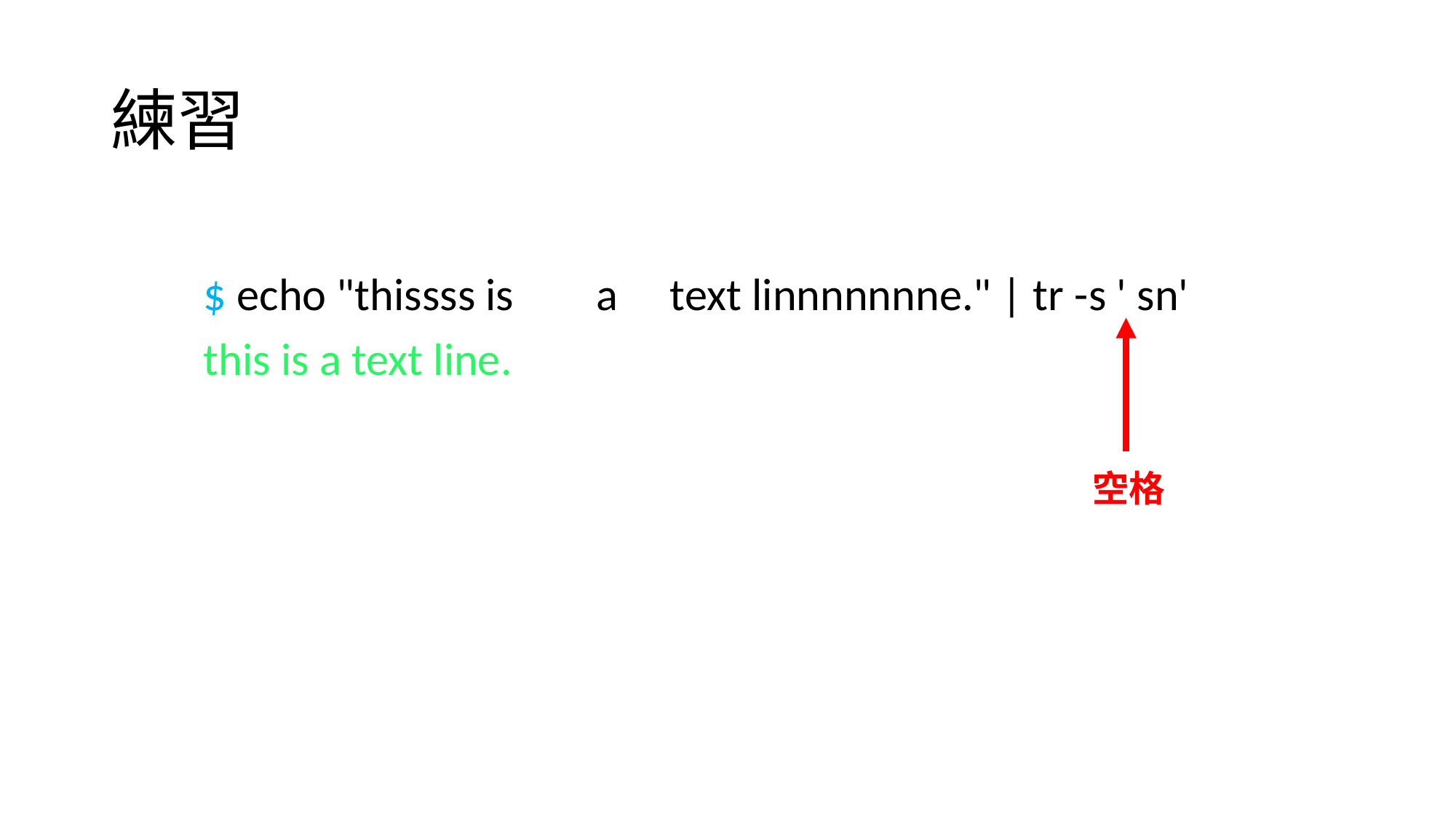

# 練習
$ echo "thissss is        a     text linnnnnnne." | tr -s ' sn'
this is a text line.
空格